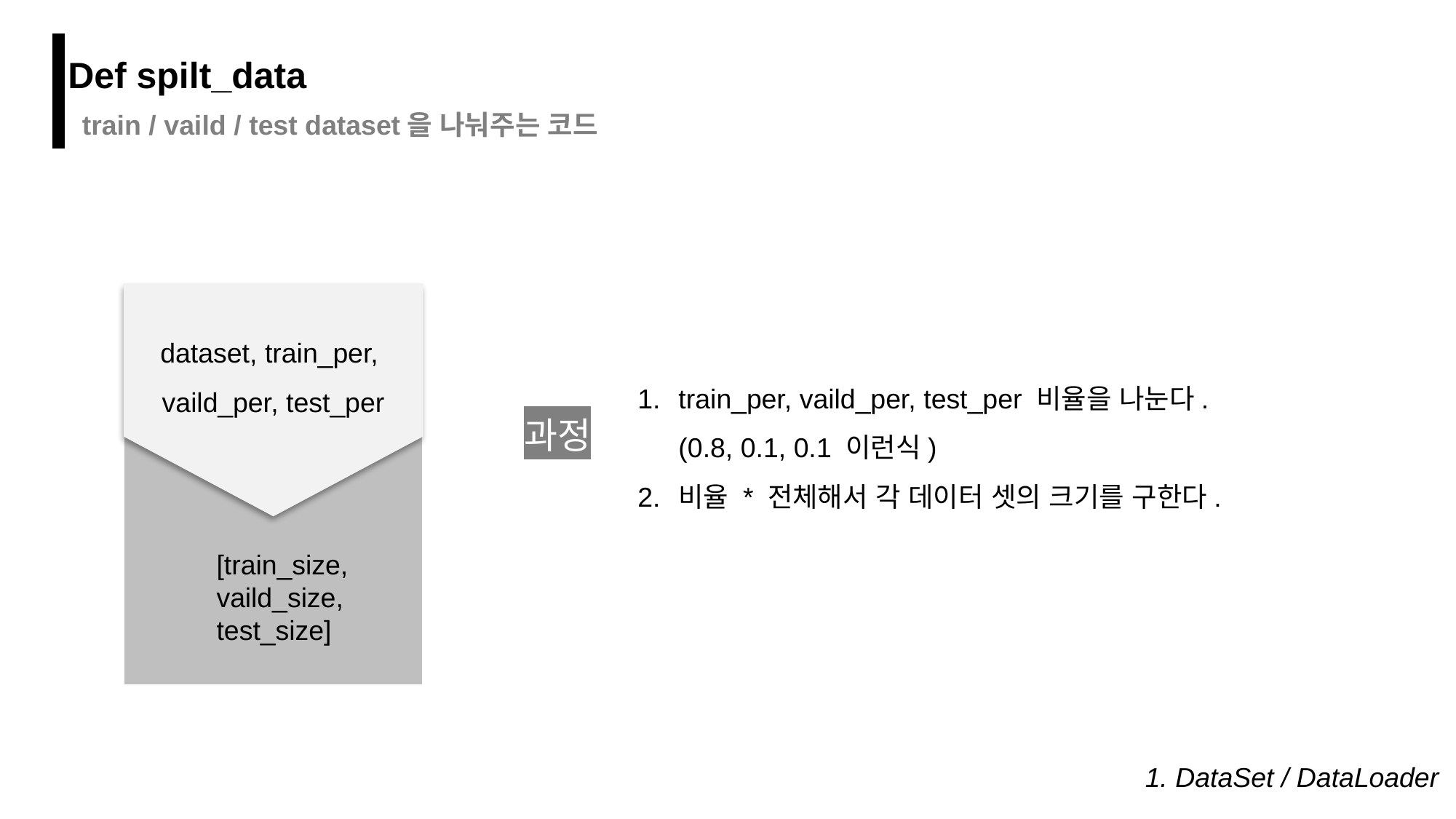

Def spilt_data
train / vaild / test dataset을 나눠주는 코드

dataset, train_per,
vaild_per, test_per

[train_size, vaild_size, test_size]

train_per, vaild_per, test_per 비율을 나눈다.
(0.8, 0.1, 0.1 이런식)
비율 * 전체해서 각 데이터 셋의 크기를 구한다.
과정
1. DataSet / DataLoader